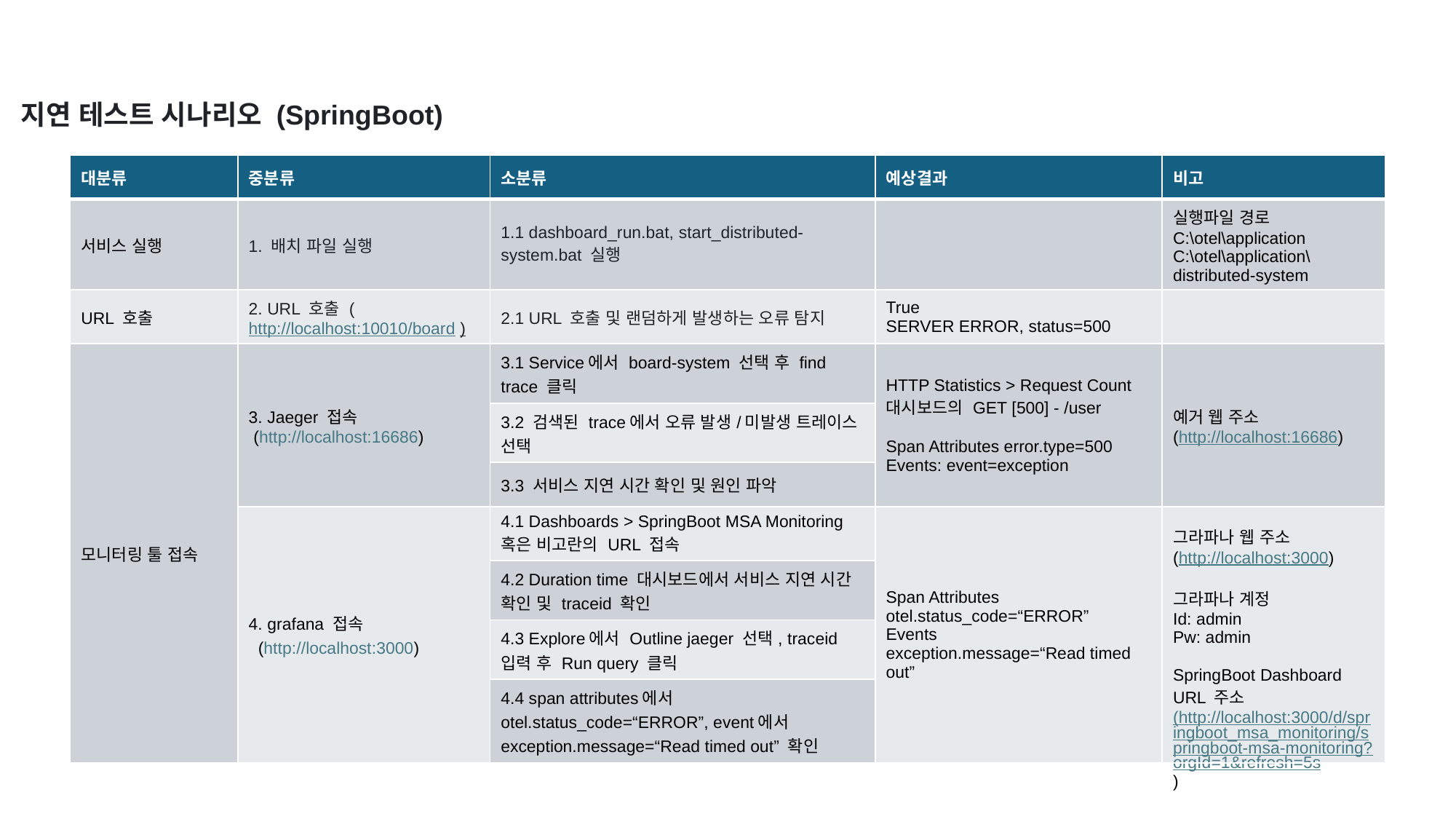

지연 테스트 시나리오 (SpringBoot)
| 대분류 | 중분류 | 소분류 | 예상결과 | 비고 |
| --- | --- | --- | --- | --- |
| 서비스 실행 | 1. 배치 파일 실행 | 1.1 dashboard\_run.bat, start\_distributed-system.bat 실행 |  | 실행파일 경로 C:\otel\application C:\otel\application\distributed-system |
| URL 호출 | 2. URL 호출 (http://localhost:10010/board ) | 2.1 URL 호출 및 랜덤하게 발생하는 오류 탐지 | True SERVER ERROR, status=500 |  |
| 모니터링 툴 접속 | 3. Jaeger 접속  (http://localhost:16686) | 3.1 Service에서 board-system 선택 후 find trace 클릭 | HTTP Statistics > Request Count 대시보드의 GET [500] - /user Span Attributes error.type=500 Events: event=exception | 예거 웹 주소 (http://localhost:16686) |
|  |  | 3.2 검색된 trace에서 오류 발생/미발생 트레이스 선택 |  |  |
|  |  | 3.3 서비스 지연 시간 확인 및 원인 파악 |  |  |
|  | 4. grafana 접속  (http://localhost:3000) | 4.1 Dashboards > SpringBoot MSA Monitoring 혹은 비고란의 URL 접속 | Span Attributes otel.status\_code=“ERROR” Events exception.message=“Read timed out” | 그라파나 웹 주소 (http://localhost:3000) 그라파나 계정 Id: admin Pw: admin SpringBoot Dashboard URL 주소 (http://localhost:3000/d/springboot\_msa\_monitoring/springboot-msa-monitoring?orgId=1&refresh=5s) |
|  |  | 4.2 Duration time 대시보드에서 서비스 지연 시간 확인 및 traceid 확인 |  |  |
|  |  | 4.3 Explore에서 Outline jaeger 선택, traceid 입력 후 Run query 클릭 |  |  |
|  |  | 4.4 span attributes에서 otel.status\_code=“ERROR”, event에서 exception.message=“Read timed out” 확인 |  |  |